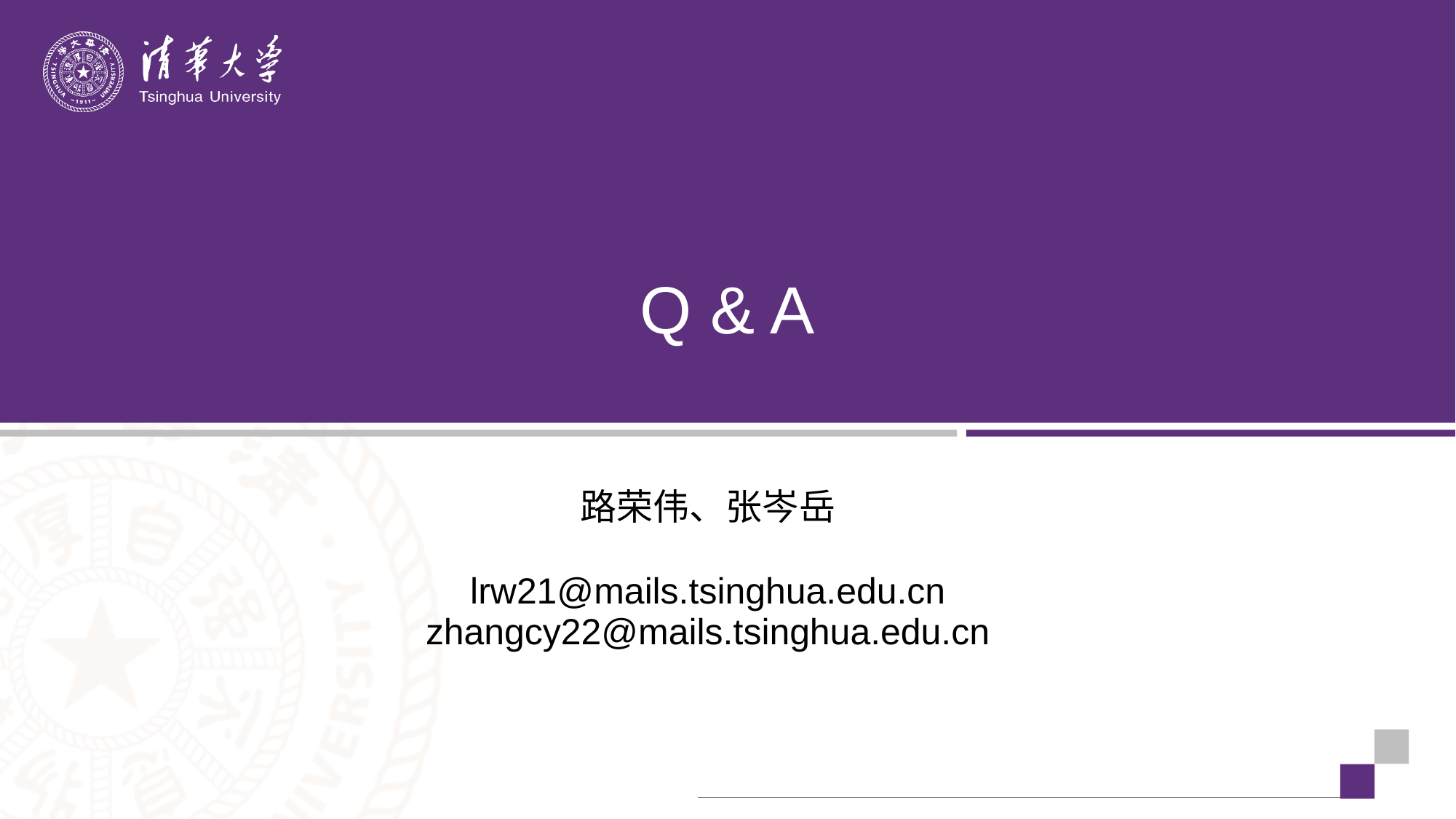

Q & A
| 路荣伟、张岑岳 lrw21@mails.tsinghua.edu.cn zhangcy22@mails.tsinghua.edu.cn |
| --- |